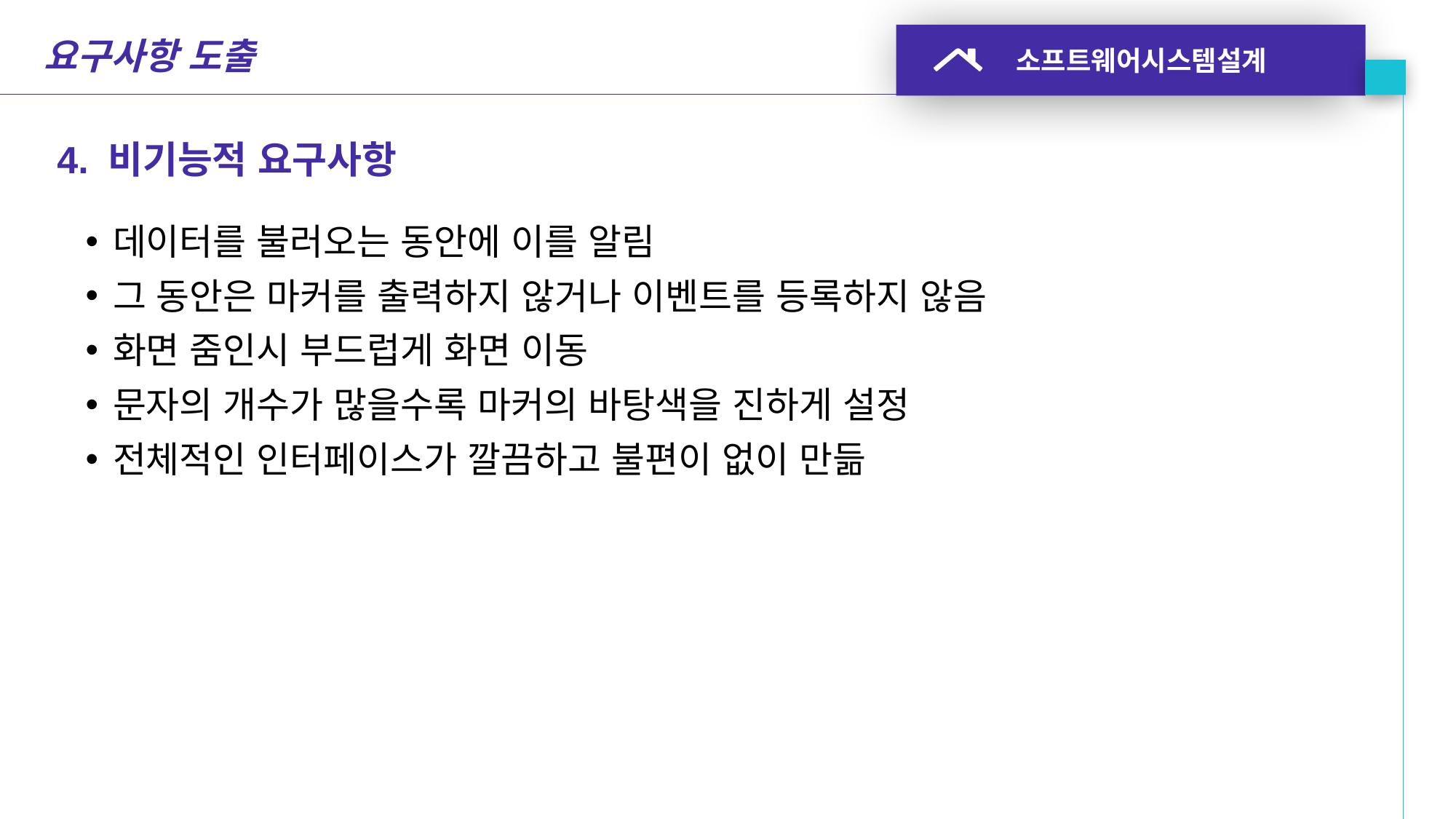

소프트웨어시스템설계

요구사항 도출
4. 비기능적 요구사항
데이터를 불러오는 동안에 이를 알림
그 동안은 마커를 출력하지 않거나 이벤트를 등록하지 않음
화면 줌인시 부드럽게 화면 이동
문자의 개수가 많을수록 마커의 바탕색을 진하게 설정
전체적인 인터페이스가 깔끔하고 불편이 없이 만듦